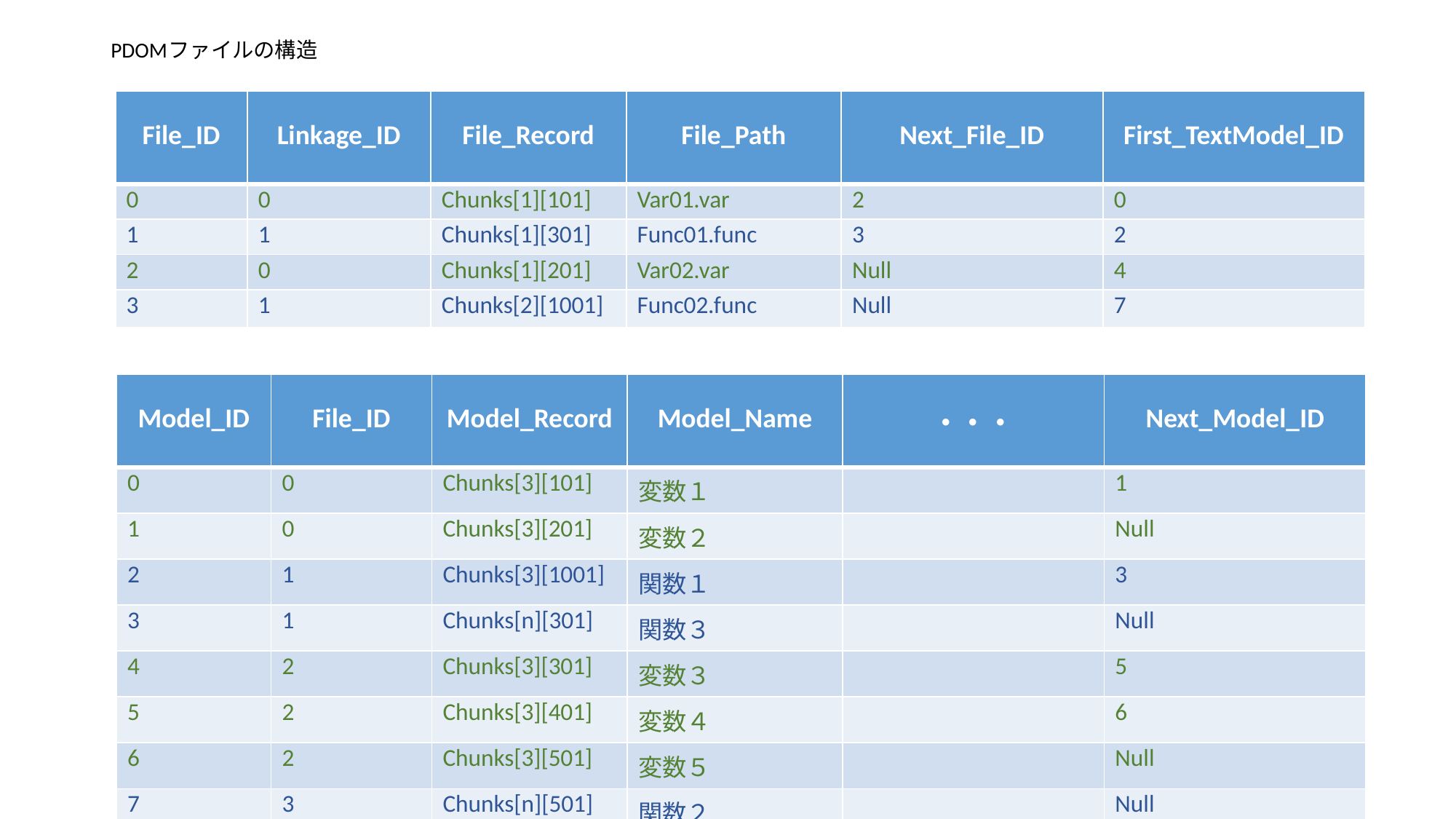

# PDOMファイルの構造
| File\_ID | Linkage\_ID | File\_Record | File\_Path | Next\_File\_ID | First\_TextModel\_ID |
| --- | --- | --- | --- | --- | --- |
| 0 | 0 | Chunks[1][101] | Var01.var | 2 | 0 |
| 1 | 1 | Chunks[1][301] | Func01.func | 3 | 2 |
| 2 | 0 | Chunks[1][201] | Var02.var | Null | 4 |
| 3 | 1 | Chunks[2][1001] | Func02.func | Null | 7 |
| Model\_ID | File\_ID | Model\_Record | Model\_Name | ・・・ | Next\_Model\_ID |
| --- | --- | --- | --- | --- | --- |
| 0 | 0 | Chunks[3][101] | 変数１ |  | 1 |
| 1 | 0 | Chunks[3][201] | 変数２ |  | Null |
| 2 | 1 | Chunks[3][1001] | 関数１ |  | 3 |
| 3 | 1 | Chunks[n][301] | 関数３ |  | Null |
| 4 | 2 | Chunks[3][301] | 変数３ |  | 5 |
| 5 | 2 | Chunks[3][401] | 変数４ |  | 6 |
| 6 | 2 | Chunks[3][501] | 変数５ |  | Null |
| 7 | 3 | Chunks[n][501] | 関数２ |  | Null |